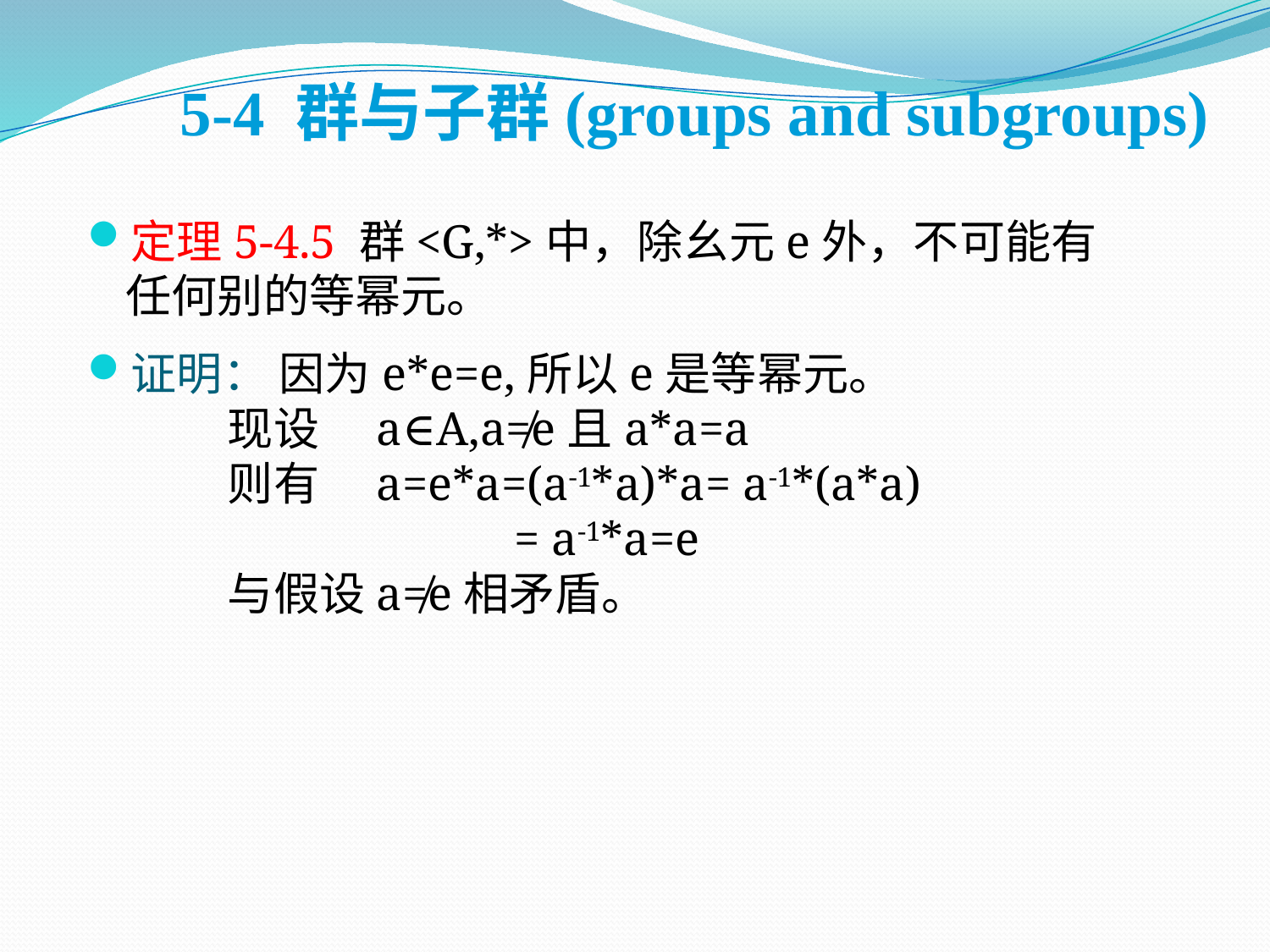

5-4 群与子群(groups and subgroups)
定理5-4.5 群<G,*>中，除幺元e外，不可能有任何别的等幂元。
证明： 因为e*e=e,所以e是等幂元。
　　 现设　a∈A,a≠e且a*a=a
　　 则有　a=e*a=(a-1*a)*a= a-1*(a*a)
　　　　　　　　 = a-1*a=e
　　 与假设a≠e相矛盾。